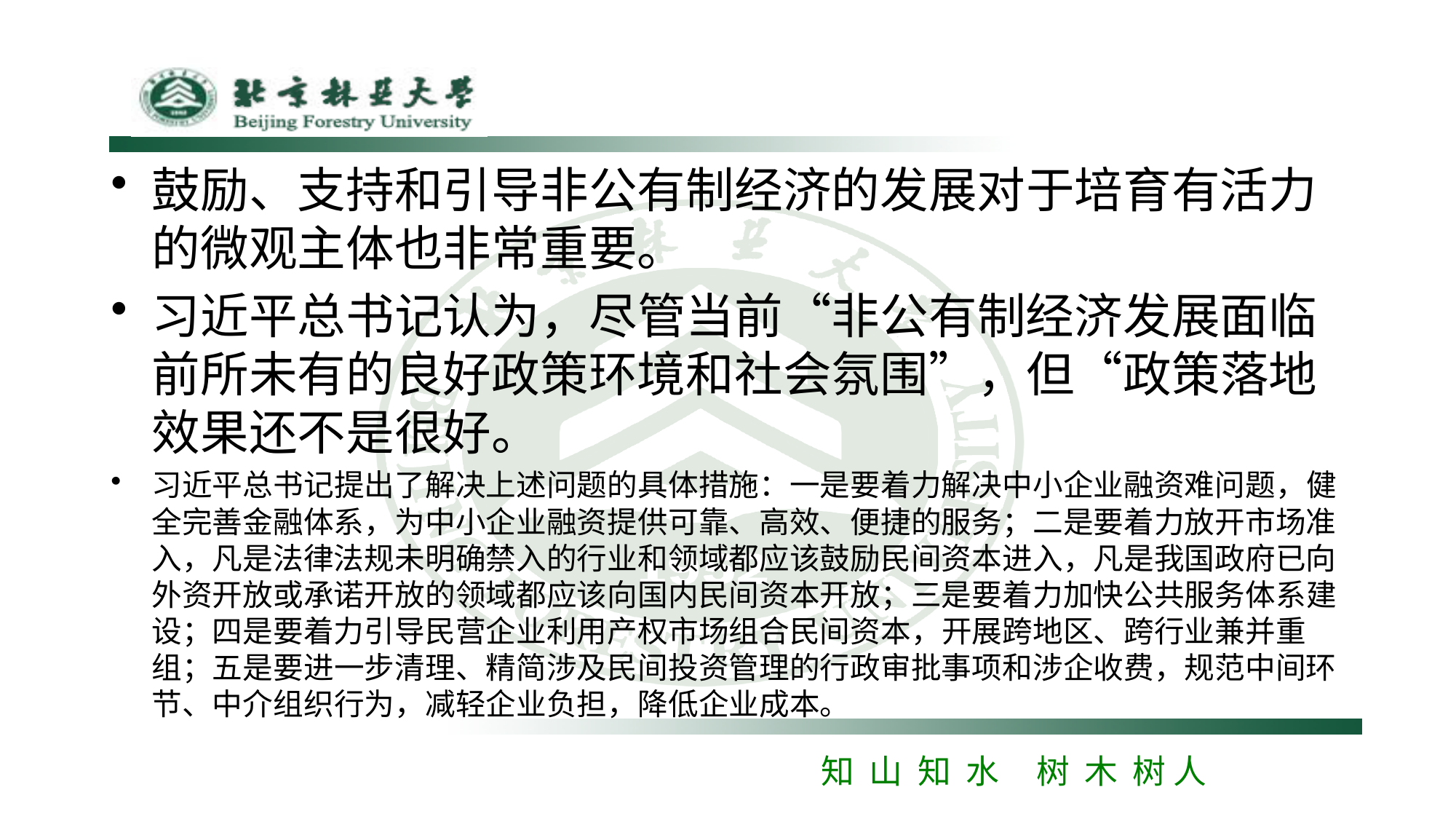

#
鼓励、支持和引导非公有制经济的发展对于培育有活力的微观主体也非常重要。
习近平总书记认为，尽管当前“非公有制经济发展面临前所未有的良好政策环境和社会氛围”，但“政策落地效果还不是很好。
习近平总书记提出了解决上述问题的具体措施：一是要着力解决中小企业融资难问题，健全完善金融体系，为中小企业融资提供可靠、高效、便捷的服务；二是要着力放开市场准入，凡是法律法规未明确禁入的行业和领域都应该鼓励民间资本进入，凡是我国政府已向外资开放或承诺开放的领域都应该向国内民间资本开放；三是要着力加快公共服务体系建设；四是要着力引导民营企业利用产权市场组合民间资本，开展跨地区、跨行业兼并重组；五是要进一步清理、精简涉及民间投资管理的行政审批事项和涉企收费，规范中间环节、中介组织行为，减轻企业负担，降低企业成本。